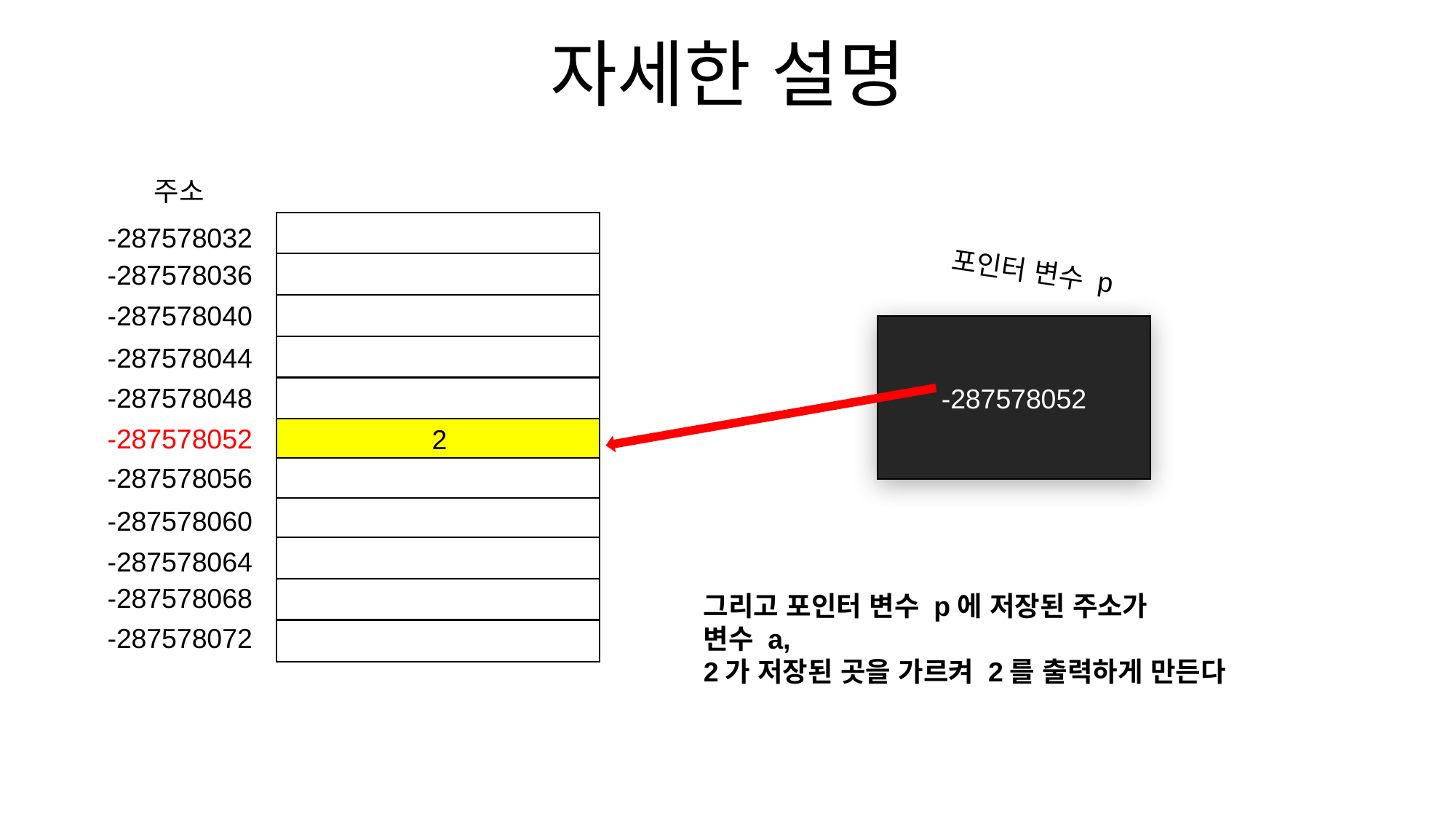

출력하기

Console(결과창)
>2   //2가 출력된다
이는,
printf(“%d”, a);
를 해도 똑같은데, 같은 것을 가르키고 있기 때문이다.

printf(“%d”, *p);
 자세한 설명
주소

-287578032
포인터 변수 p
-287578036

-287578040

2
-287578052
-287578044

-287578048

-287578052
2

-287578056

-287578060

-287578064
-287578068

그리고 포인터 변수 p에 저장된 주소가
변수 a,
2가 저장된 곳을 가르켜 2를 출력하게 만든다
-287578072

포인터 변수에 주소 저장하기
 int a = 2;
 p = &a;
주소를 나타내주는 &(앰퍼샌드, Ampersand)를
주소를 나타낼 변수 앞에 붙여 포인터 변수에 대입해준다.